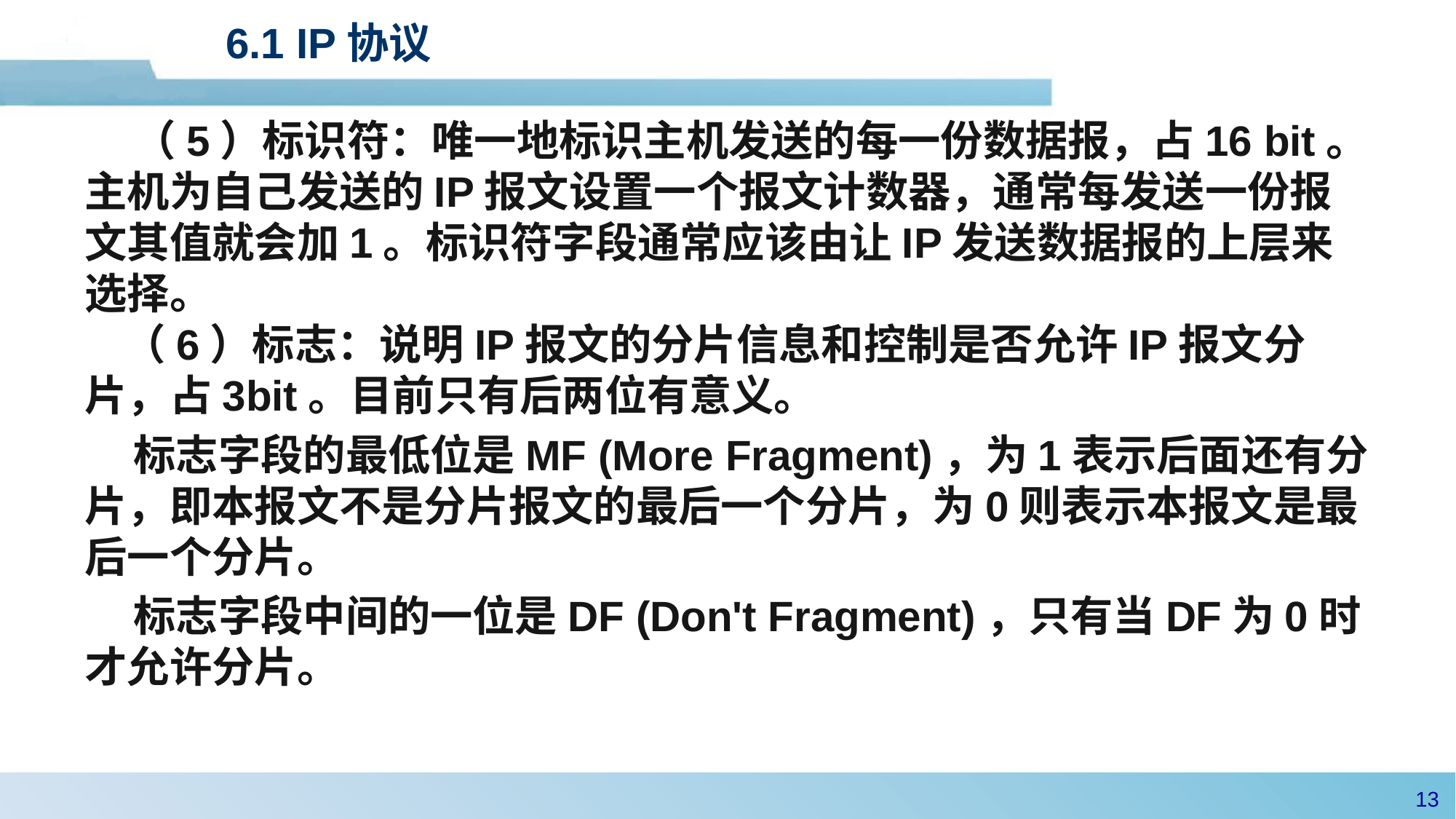

#
6.1 IP协议
    （5）标识符：唯一地标识主机发送的每一份数据报，占16 bit。主机为自己发送的IP报文设置一个报文计数器，通常每发送一份报文其值就会加1。标识符字段通常应该由让IP发送数据报的上层来选择。
    （6）标志：说明IP报文的分片信息和控制是否允许IP报文分片，占3bit。目前只有后两位有意义。
    标志字段的最低位是MF (More Fragment)，为1表示后面还有分片，即本报文不是分片报文的最后一个分片，为0则表示本报文是最后一个分片。
    标志字段中间的一位是DF (Don't Fragment)，只有当DF为0时才允许分片。
13